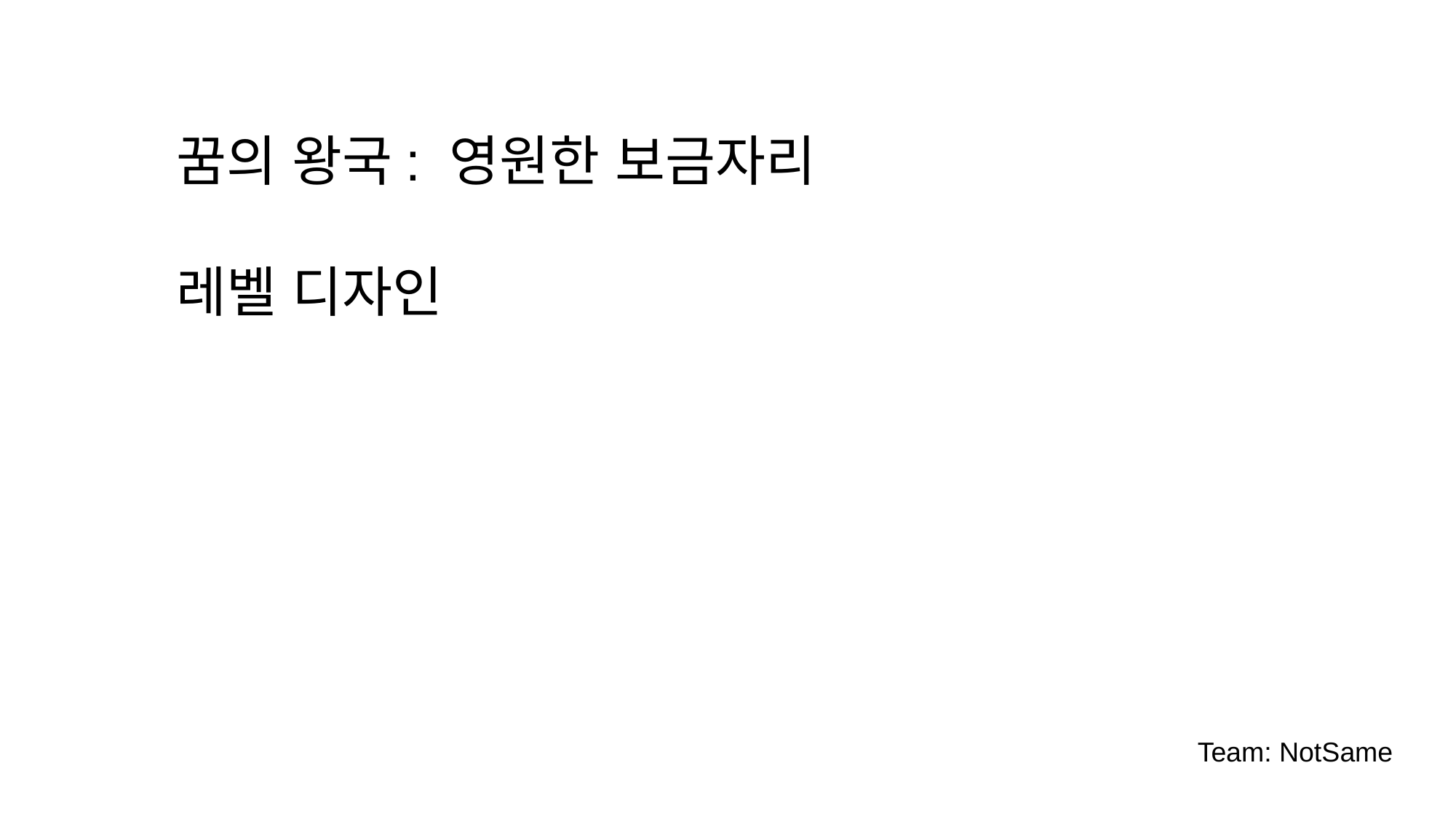

꿈의 왕국: 영원한 보금자리

레벨 디자인
Team: NotSame